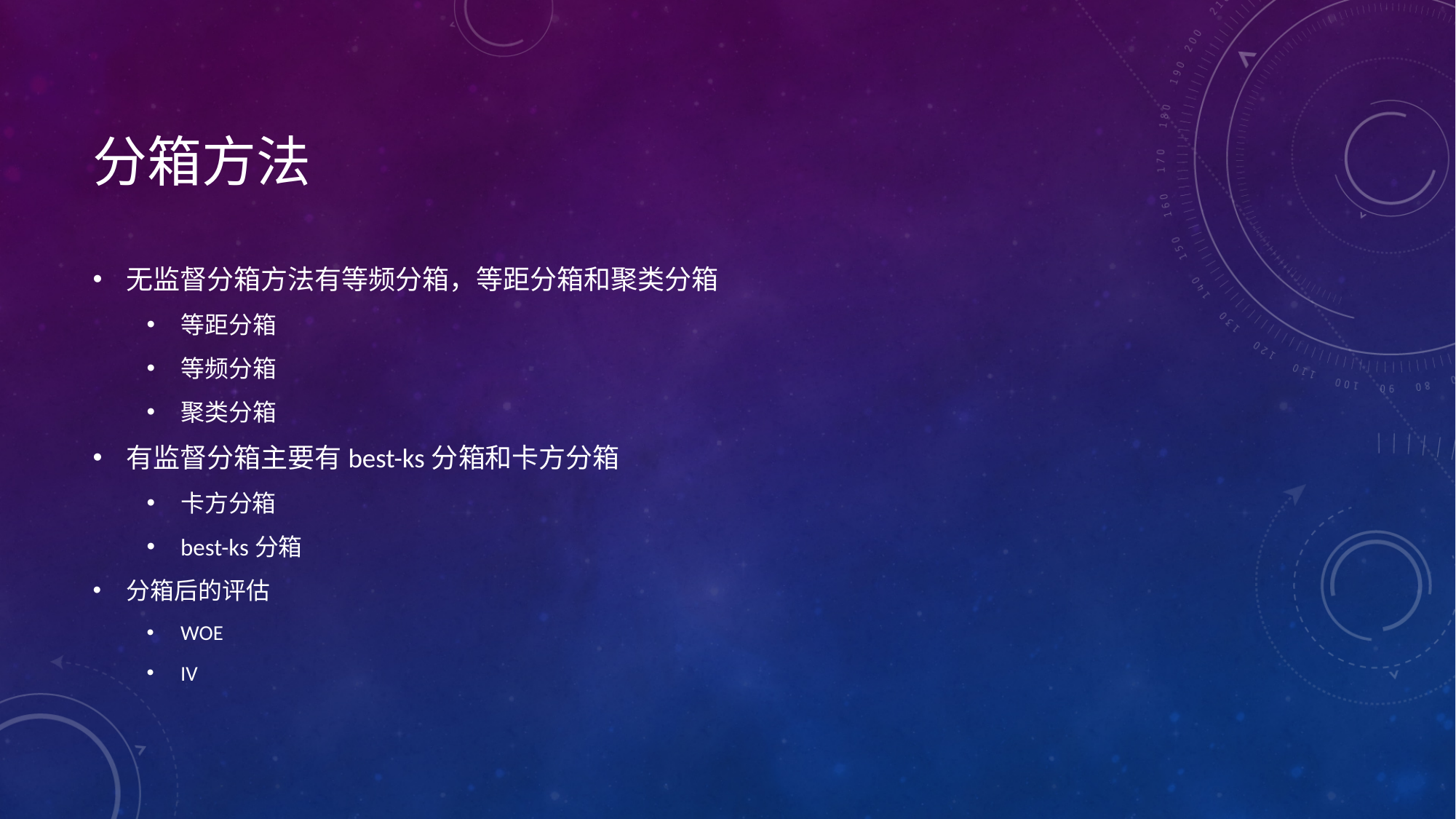

# 分箱方法
无监督分箱方法有等频分箱，等距分箱和聚类分箱
等距分箱
等频分箱
聚类分箱
有监督分箱主要有best-ks分箱和卡方分箱
卡方分箱
best-ks分箱
分箱后的评估
WOE
IV